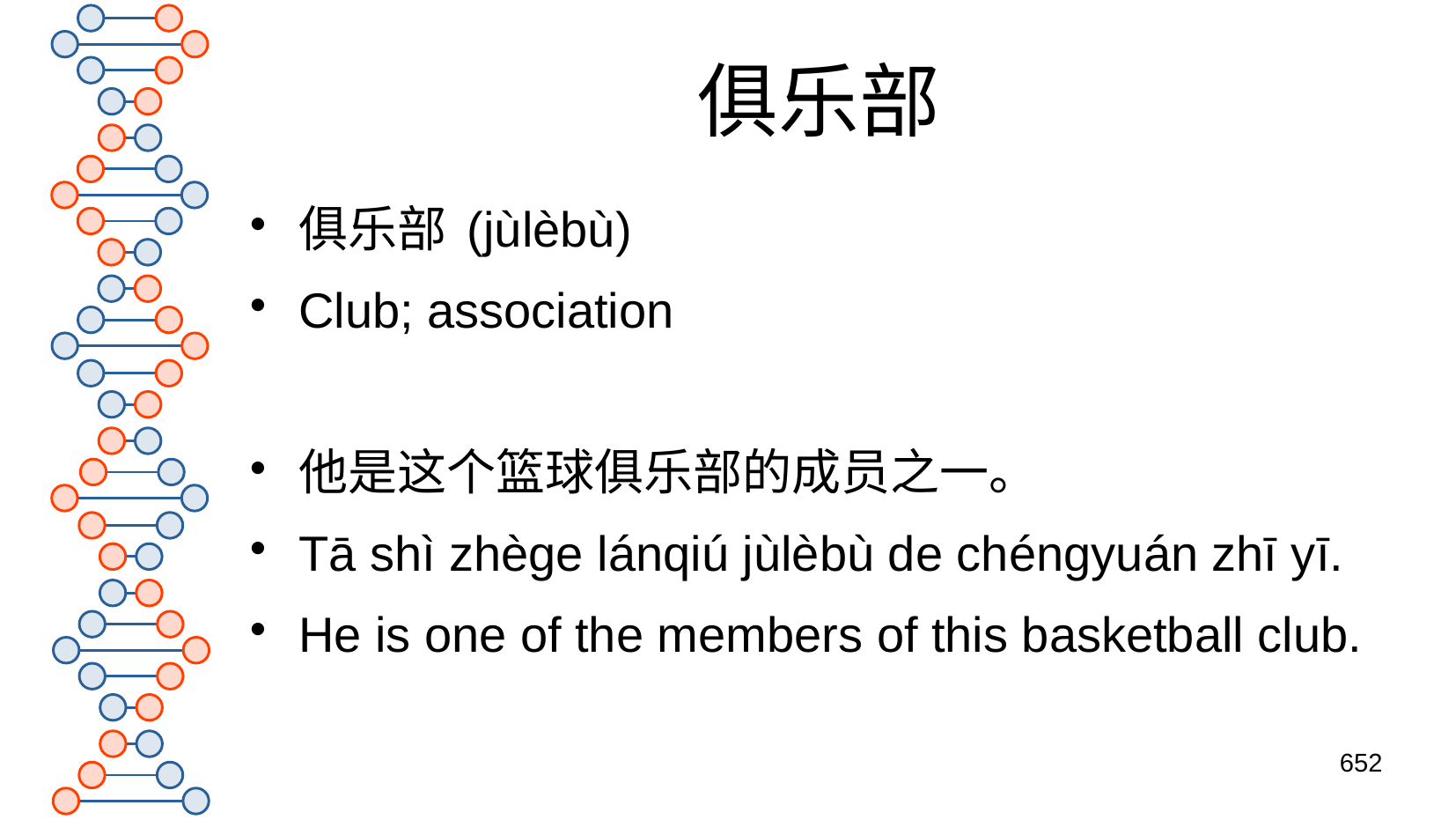

# 俱乐部
俱乐部 (jùlèbù)
Club; association

他是这个篮球俱乐部的成员之一。
Tā shì zhège lánqiú jùlèbù de chéngyuán zhī yī.
He is one of the members of this basketball club.
652